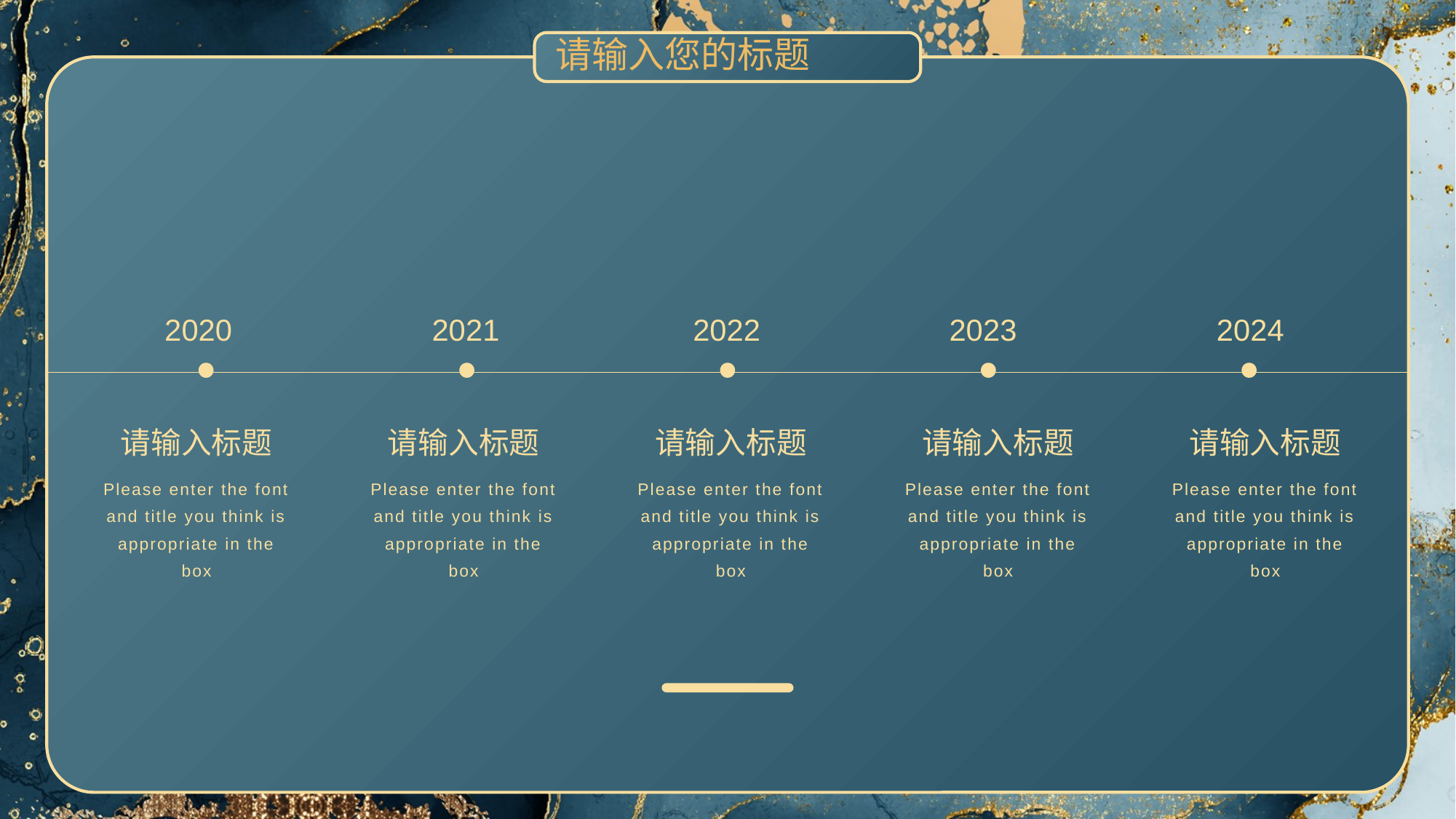

请输入您的标题

2020
2021
2022
2023
2024

请输入标题
请输入标题
请输入标题
请输入标题
请输入标题
Please enter the font and title you think is appropriate in the box
Please enter the font and title you think is appropriate in the box
Please enter the font and title you think is appropriate in the box
Please enter the font and title you think is appropriate in the box
Please enter the font and title you think is appropriate in the box